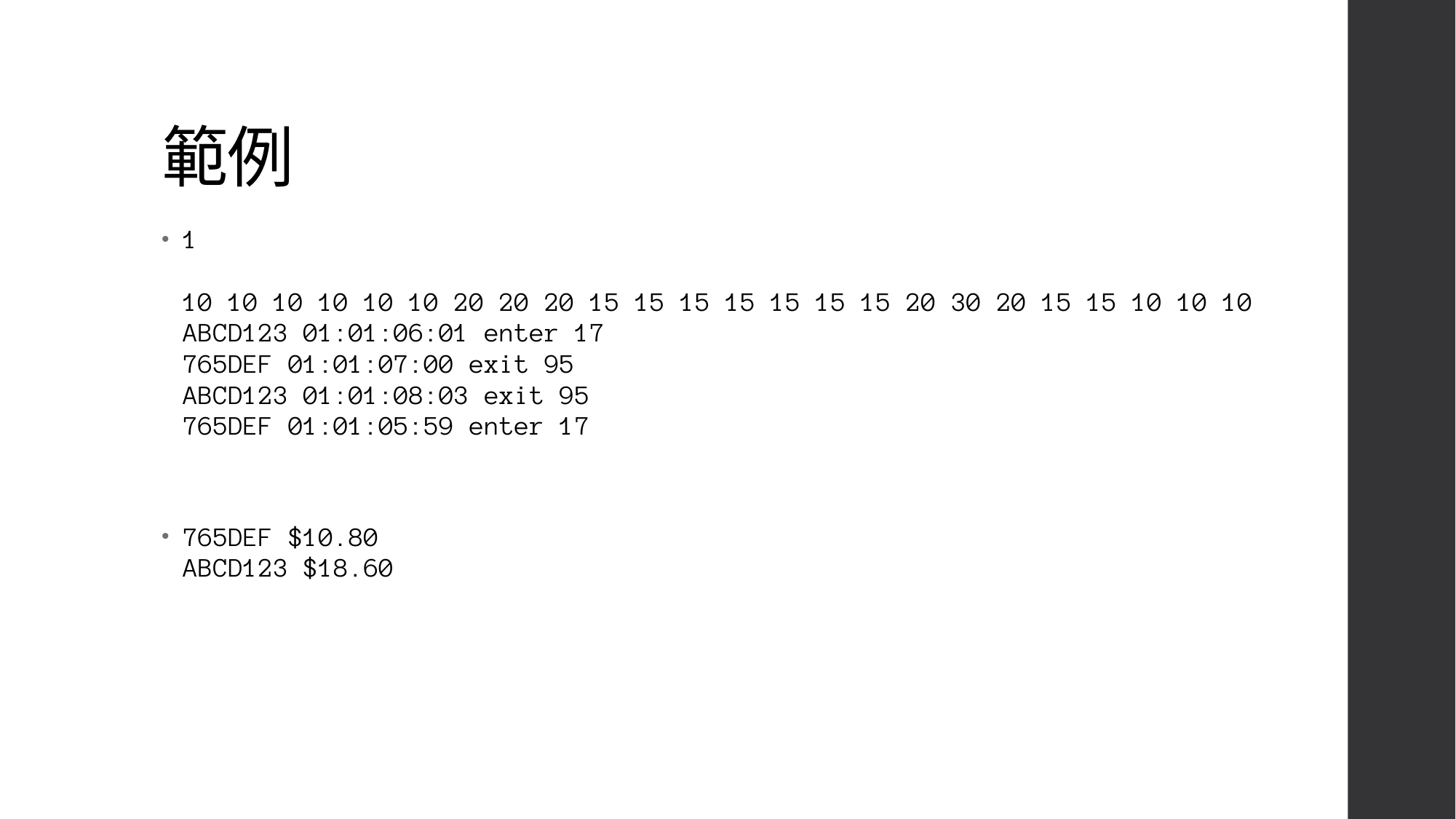

# 範例
1
10 10 10 10 10 10 20 20 20 15 15 15 15 15 15 15 20 30 20 15 15 10 10 10
ABCD123 01:01:06:01 enter 17
765DEF 01:01:07:00 exit 95
ABCD123 01:01:08:03 exit 95
765DEF 01:01:05:59 enter 17

765DEF $10.80
ABCD123 $18.60